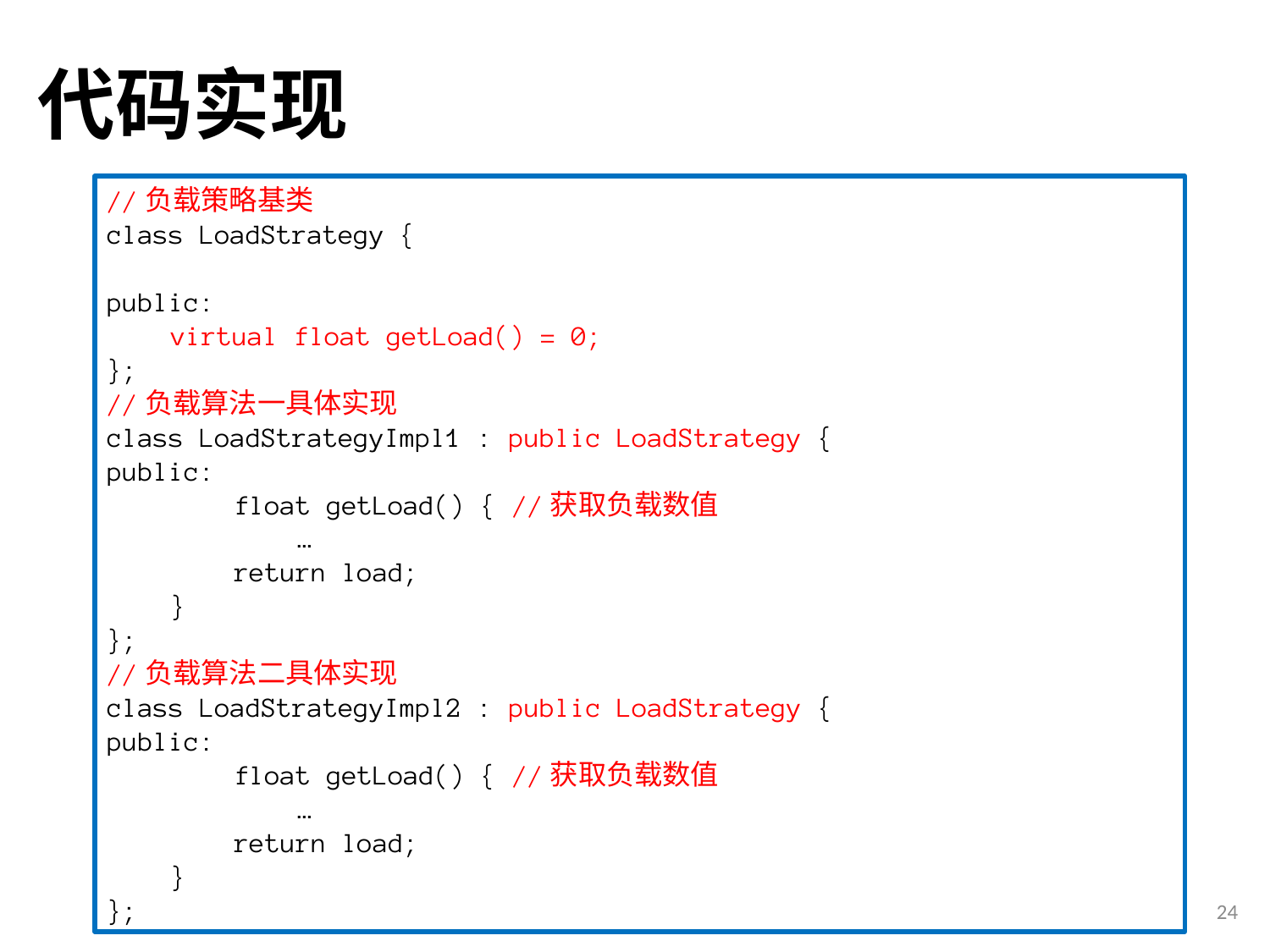

# 代码实现
//负载策略基类
class LoadStrategy {
public:
virtual float getLoad() = 0;
};
//负载算法一具体实现
class LoadStrategyImpl1 : public LoadStrategy {
public:
	float getLoad() { //获取负载数值
	…
return load;
}
};
//负载算法二具体实现
class LoadStrategyImpl2 : public LoadStrategy {
public:
	float getLoad() { //获取负载数值
	…
return load;
}
};
24